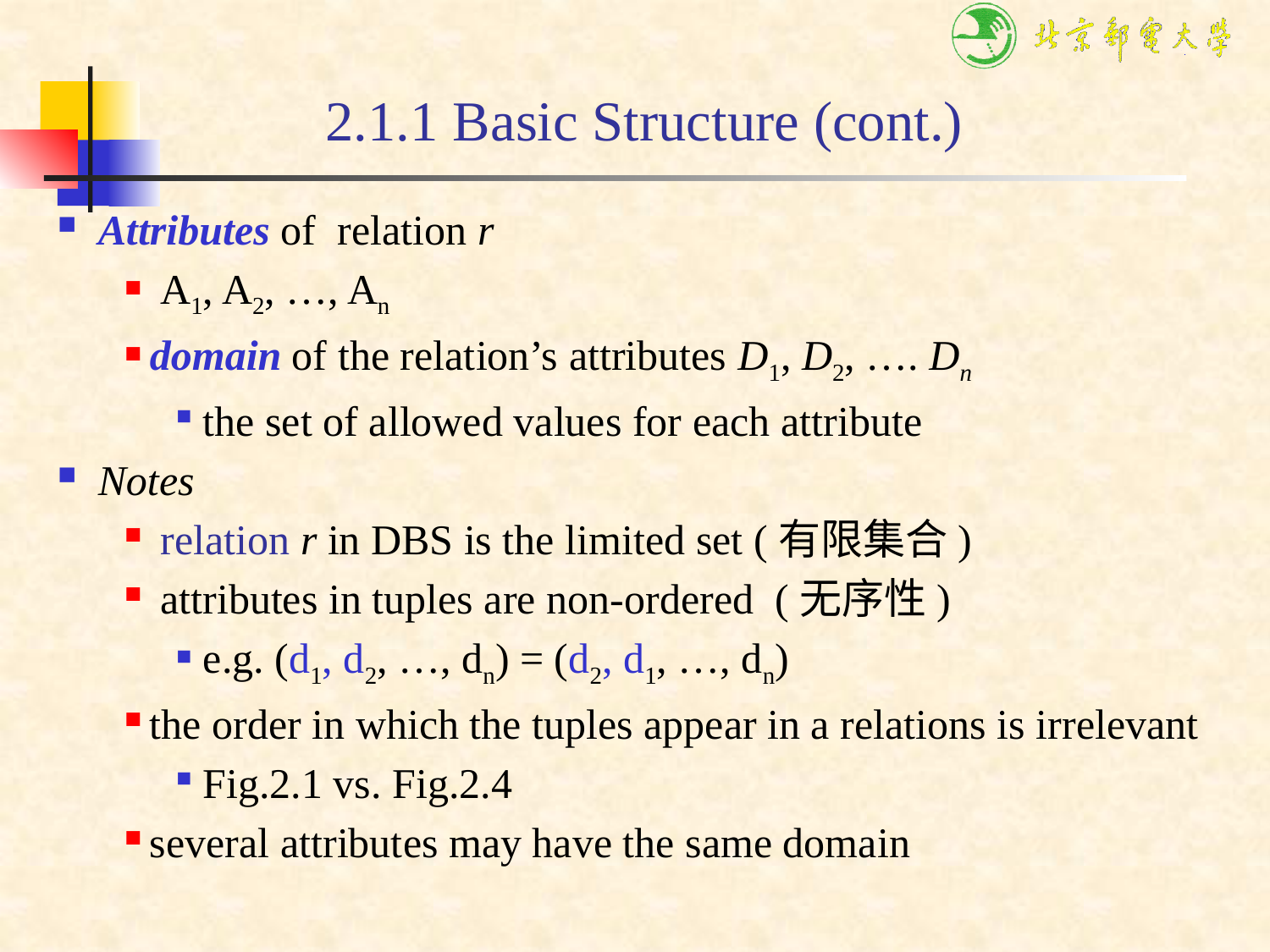

# 2.1.1 Basic Structure (cont.)
Attributes of  relation r
 A1, A2, …, An
domain of the relation’s attributes D1, D2, …. Dn
the set of allowed values for each attribute
Notes
 relation r in DBS is the limited set (有限集合)
 attributes in tuples are non-ordered  (无序性)
e.g. (d1, d2, …, dn) = (d2, d1, …, dn)
the order in which the tuples appear in a relations is irrelevant
Fig.2.1 vs. Fig.2.4
several attributes may have the same domain

6